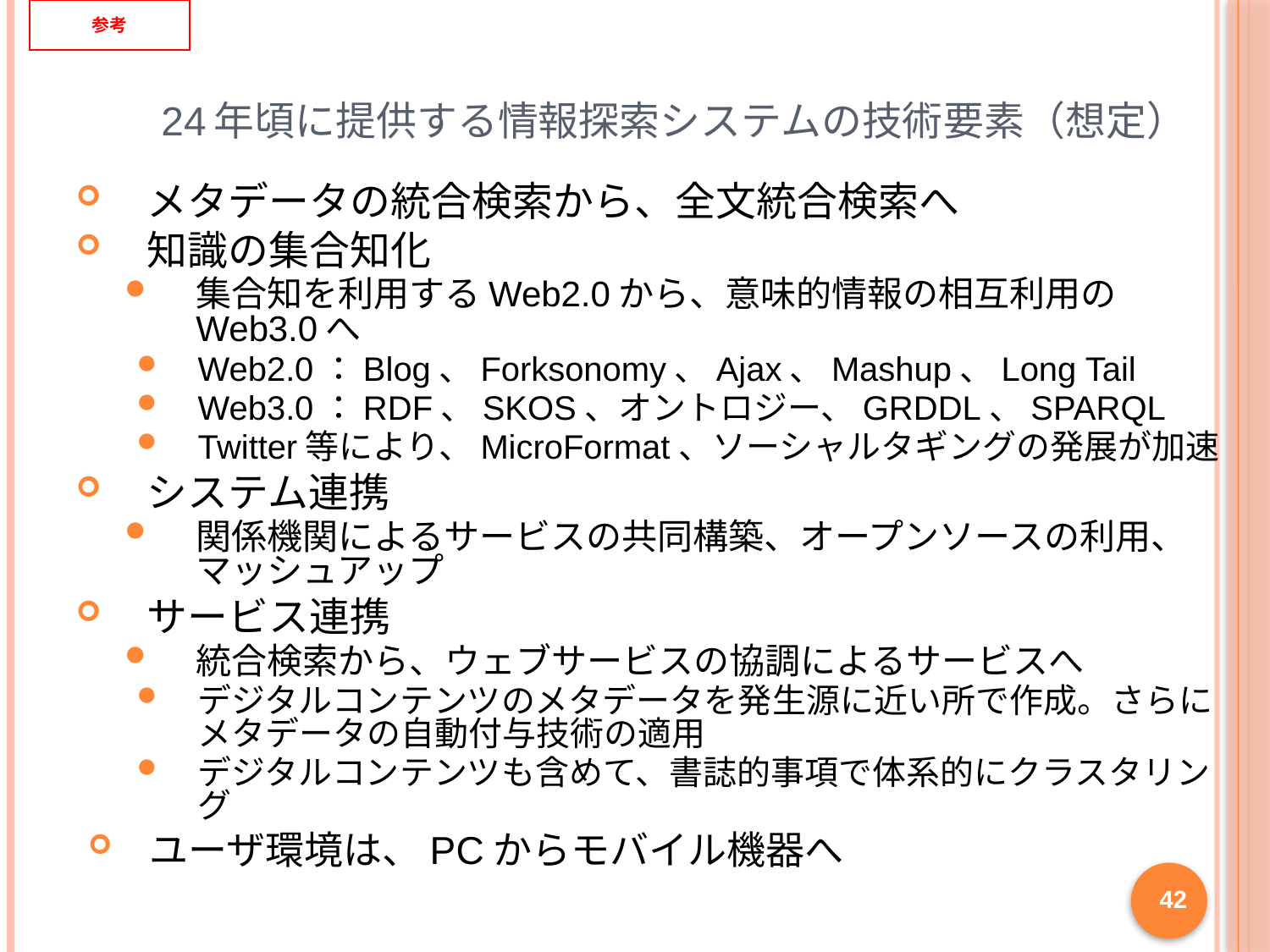

参考
# 24年頃に提供する情報探索システムの技術要素（想定）
メタデータの統合検索から、全文統合検索へ
知識の集合知化
集合知を利用するWeb2.0から、意味的情報の相互利用のWeb3.0へ
Web2.0：Blog、Forksonomy、Ajax、Mashup、Long Tail
Web3.0：RDF、SKOS、オントロジー、GRDDL、SPARQL
Twitter等により、MicroFormat、ソーシャルタギングの発展が加速
システム連携
関係機関によるサービスの共同構築、オープンソースの利用、マッシュアップ
サービス連携
統合検索から、ウェブサービスの協調によるサービスへ
デジタルコンテンツのメタデータを発生源に近い所で作成。さらにメタデータの自動付与技術の適用
デジタルコンテンツも含めて、書誌的事項で体系的にクラスタリング
ユーザ環境は、PCからモバイル機器へ
42